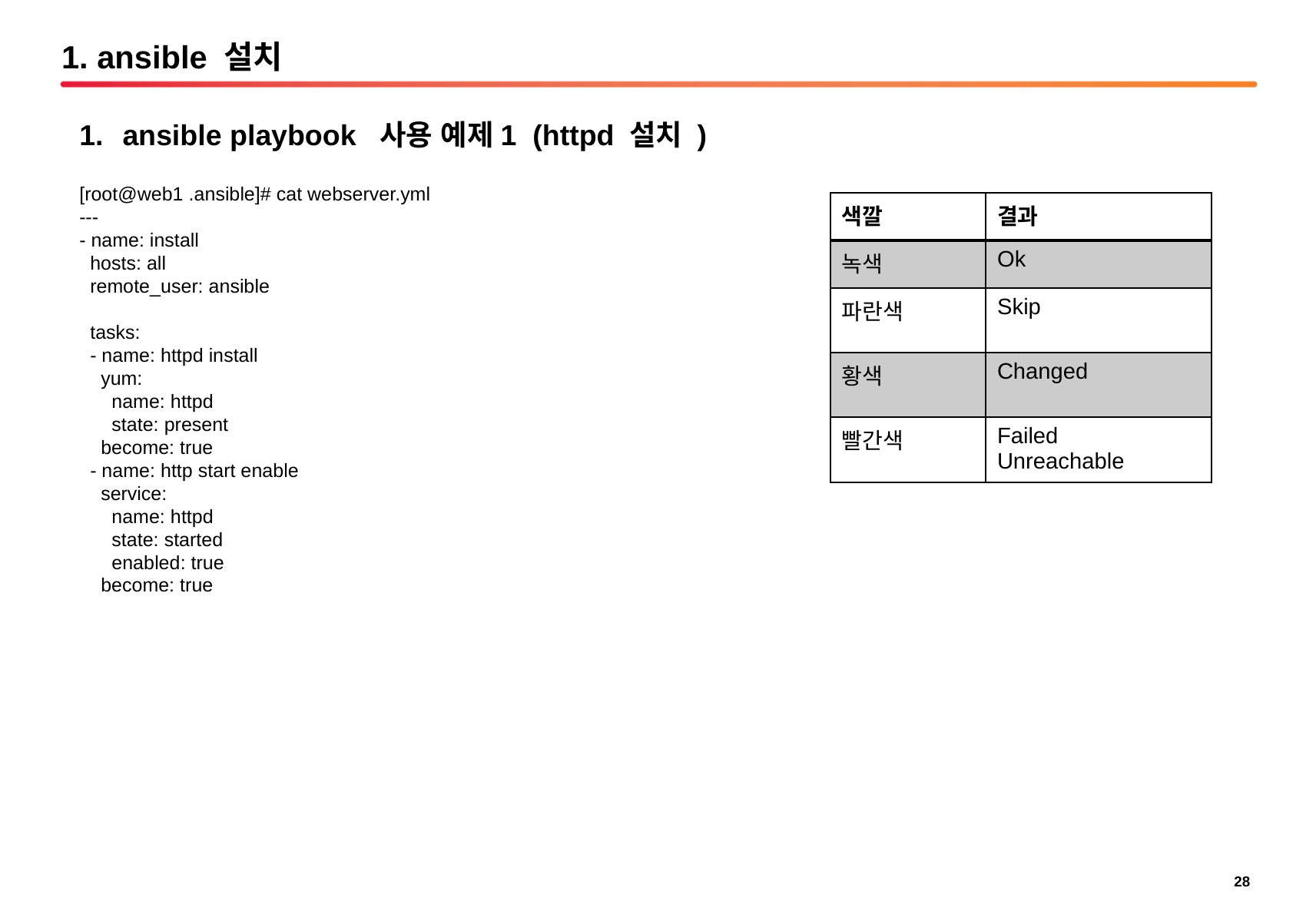

# 1. ansible 설치
ansible playbook  사용 예제1  (httpd 설치 )

[root@web1 .ansible]# cat webserver.yml
---
- name: install
  hosts: all
  remote_user: ansible

  tasks:
  - name: httpd install
    yum:
      name: httpd
      state: present
    become: true
  - name: http start enable
    service:
      name: httpd
      state: started
      enabled: true
    become: true
| 색깔 | 결과 |
| --- | --- |
| 녹색 | Ok |
| 파란색 | Skip |
| 황색 | Changed |
| 빨간색 | Failed Unreachable |